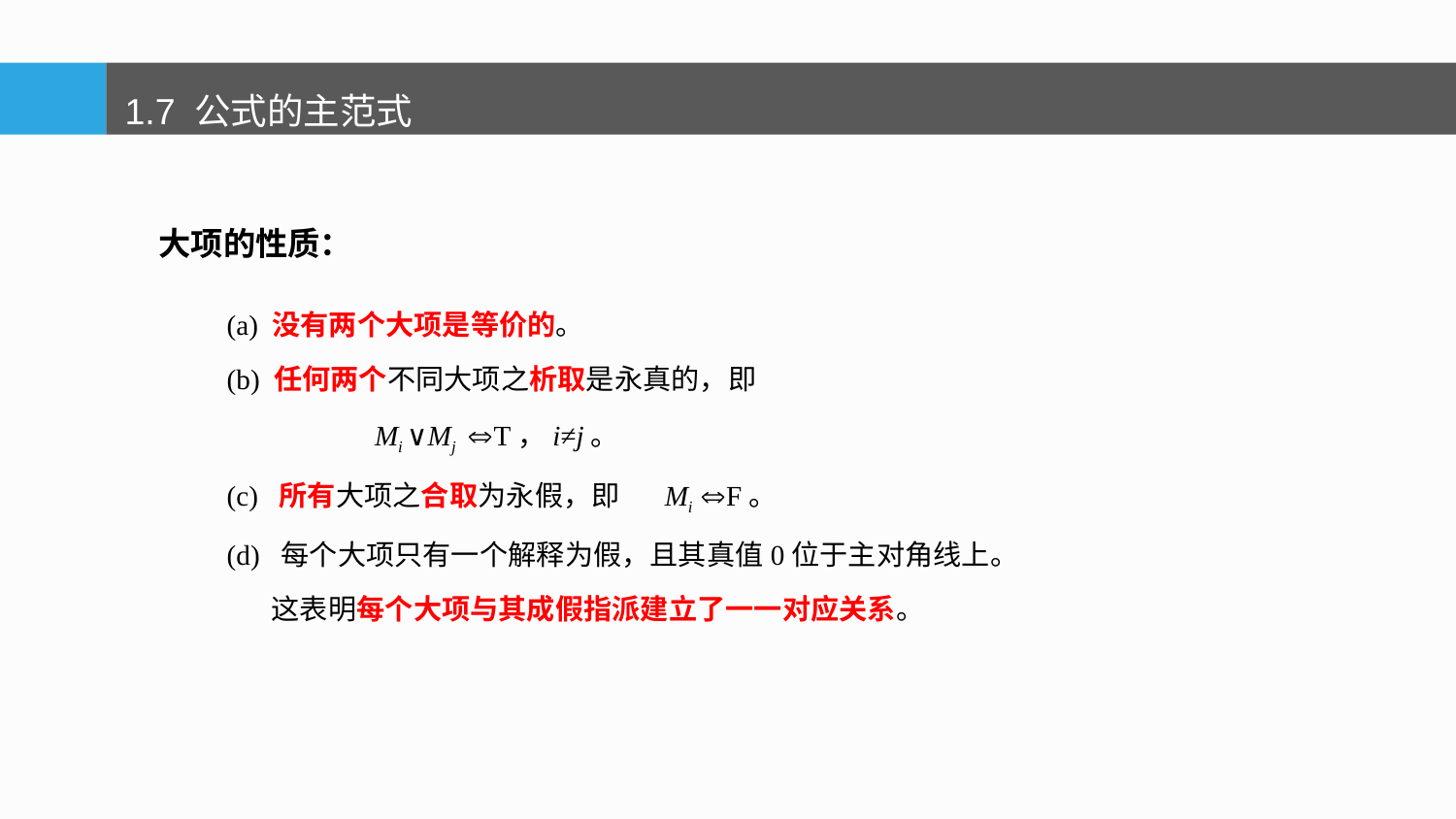

1.7 公式的主范式

大项的性质：

(a) 没有两个大项是等价的。
(b) 任何两个不同大项之析取是永真的，即
                     Mi ∨Mj  ⇔T，i≠j。
(c)  所有大项之合取为永假，即      Mi ⇔F。
(d)  每个大项只有一个解释为假，且其真值0位于主对角线上。
      这表明每个大项与其成假指派建立了一一对应关系。